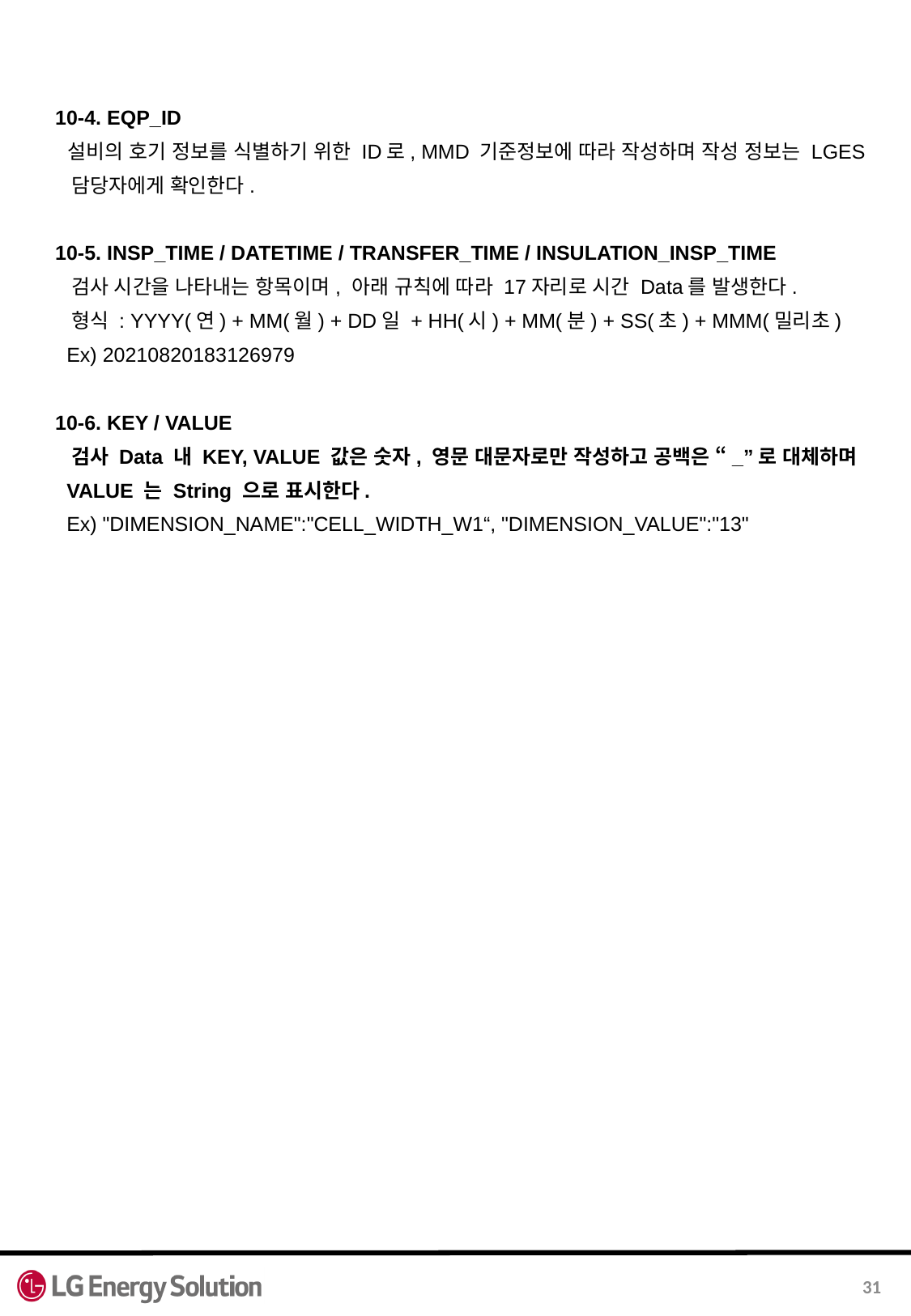

10-4. EQP_ID
   설비의 호기 정보를 식별하기 위한 ID로, MMD 기준정보에 따라 작성하며 작성 정보는 LGES
   담당자에게 확인한다.

 10-5. INSP_TIME / DATETIME / TRANSFER_TIME / INSULATION_INSP_TIME
   검사 시간을 나타내는 항목이며, 아래 규칙에 따라 17자리로 시간 Data를 발생한다.
   형식 : YYYY(연) + MM(월) + DD일 + HH(시) + MM(분) + SS(초) + MMM(밀리초)
   Ex) 20210820183126979

 10-6. KEY / VALUE
   검사 Data 내 KEY, VALUE 값은 숫자, 영문 대문자로만 작성하고 공백은 “_”로 대체하며
   VALUE 는 String 으로 표시한다.
   Ex) "DIMENSION_NAME":"CELL_WIDTH_W1“, "DIMENSION_VALUE":"13"

31